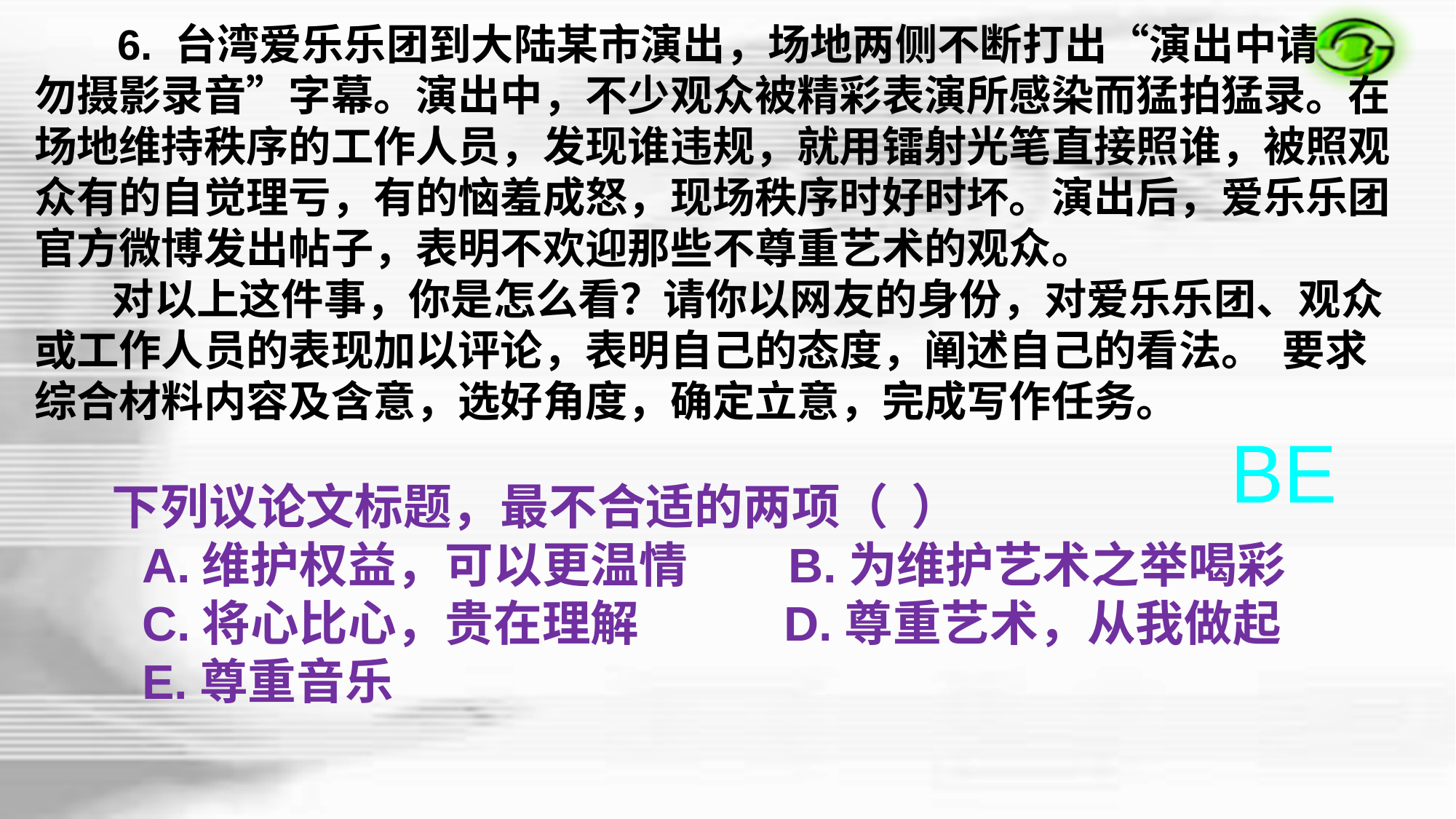

6. 台湾爱乐乐团到大陆某市演出，场地两侧不断打出“演出中请
勿摄影录音”字幕。演出中，不少观众被精彩表演所感染而猛拍猛录。在场地维持秩序的工作人员，发现谁违规，就用镭射光笔直接照谁，被照观众有的自觉理亏，有的恼羞成怒，现场秩序时好时坏。演出后，爱乐乐团官方微博发出帖子，表明不欢迎那些不尊重艺术的观众。
       对以上这件事，你是怎么看？请你以网友的身份，对爱乐乐团、观众或工作人员的表现加以评论，表明自己的态度，阐述自己的看法。  要求综合材料内容及含意，选好角度，确定立意，完成写作任务。

       下列议论文标题，最不合适的两项（  ）
        A.维护权益，可以更温情        B.为维护艺术之举喝彩
        C.将心比心，贵在理解            D.尊重艺术，从我做起
        E.尊重音乐
BE